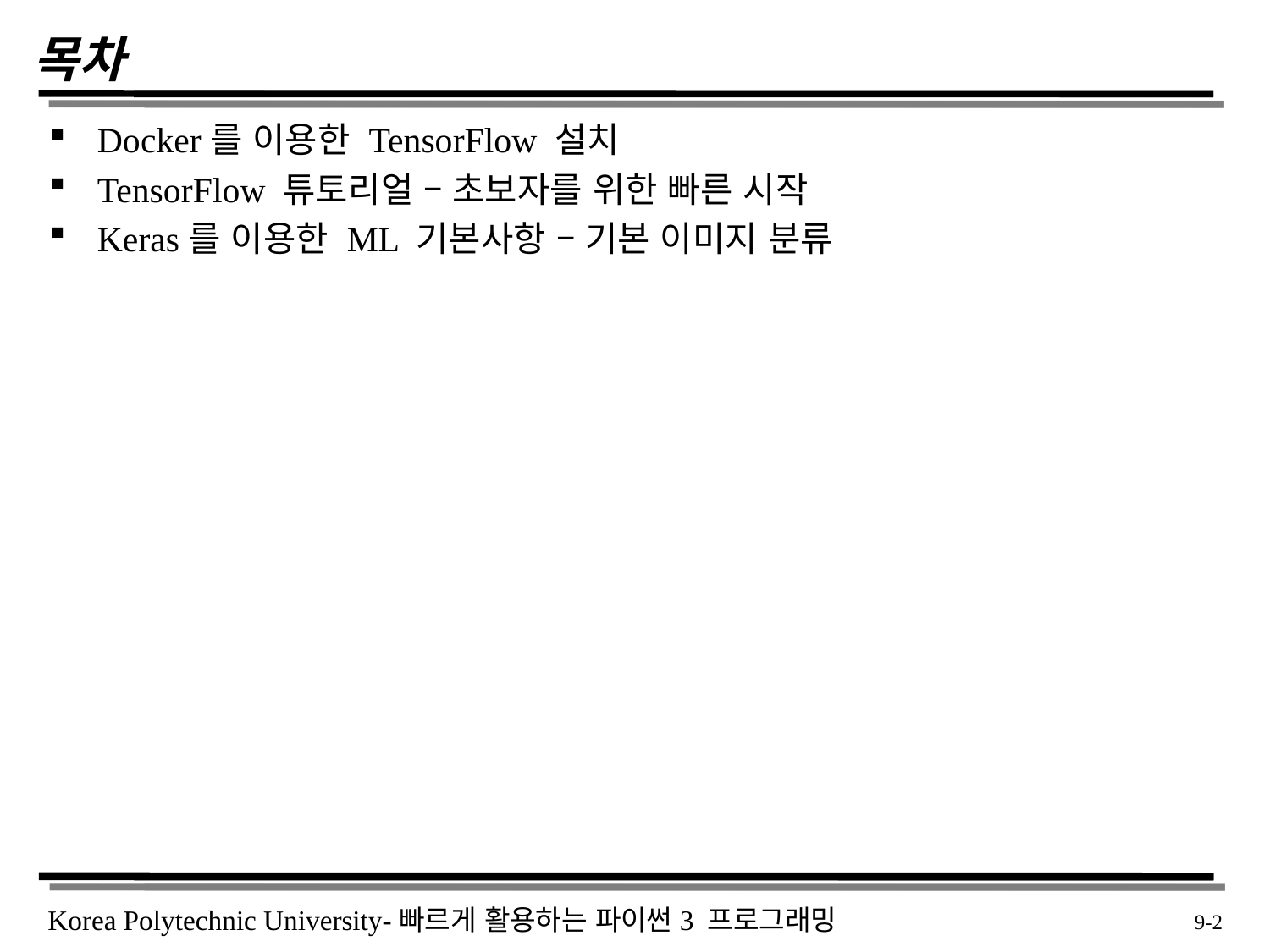

# 목차
Docker를 이용한 TensorFlow 설치
TensorFlow 튜토리얼 – 초보자를 위한 빠른 시작
Keras를 이용한 ML 기본사항 – 기본 이미지 분류

 9-2